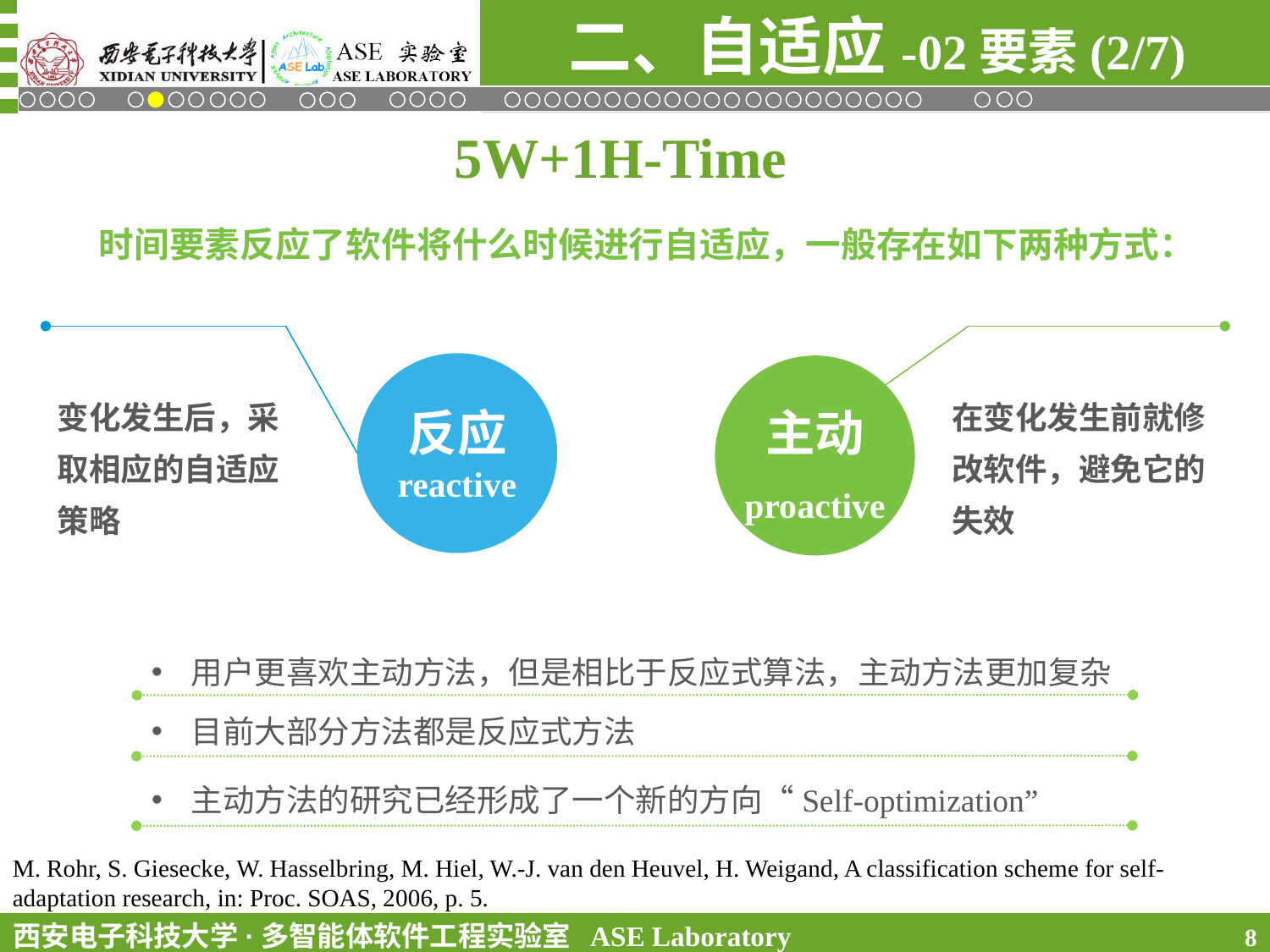

二、自适应-02要素(2/7)

5W+1H-Time
时间要素反应了软件将什么时候进行自适应，一般存在如下两种方式：

变化发生后，采取相应的自适应策略
在变化发生前就修改软件，避免它的失效
主动
proactive
反应
reactive
用户更喜欢主动方法，但是相比于反应式算法，主动方法更加复杂
目前大部分方法都是反应式方法
主动方法的研究已经形成了一个新的方向“Self-optimization”
M. Rohr, S. Giesecke, W. Hasselbring, M. Hiel, W.-J. van den Heuvel, H. Weigand, A classification scheme for self-adaptation research, in: Proc. SOAS, 2006, p. 5.
8